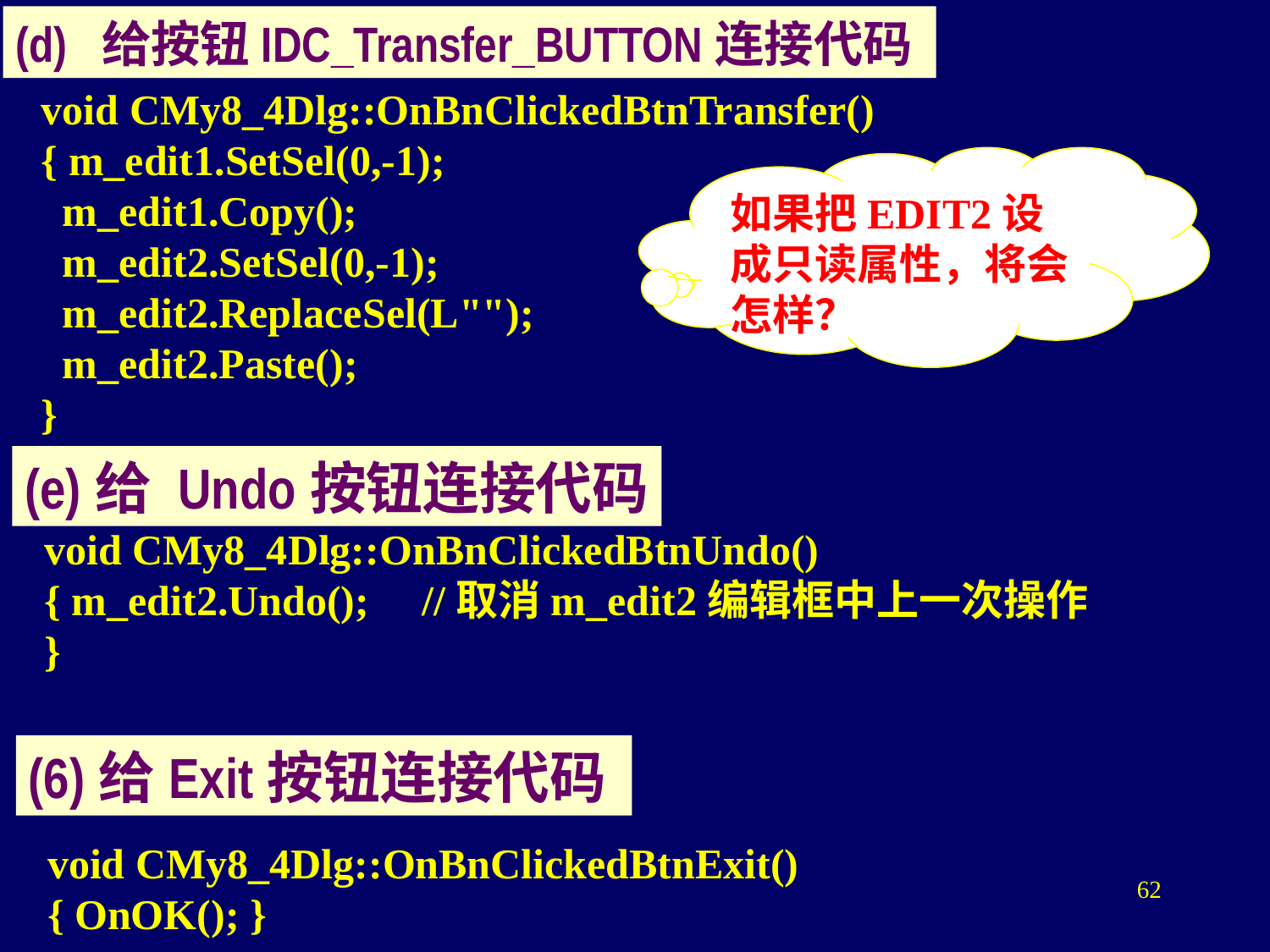

(d)  给按钮IDC_Transfer_BUTTON连接代码
void CMy8_4Dlg::OnBnClickedBtnTransfer()
{ m_edit1.SetSel(0,-1);
  m_edit1.Copy();
  m_edit2.SetSel(0,-1);
  m_edit2.ReplaceSel(L"");
  m_edit2.Paste();
}
如果把EDIT2设成只读属性，将会怎样？
(e)给 Undo按钮连接代码
void CMy8_4Dlg::OnBnClickedBtnUndo()
{ m_edit2.Undo();     //取消m_edit2编辑框中上一次操作
}
(6)给Exit按钮连接代码
void CMy8_4Dlg::OnBnClickedBtnExit()
{ OnOK(); }
62